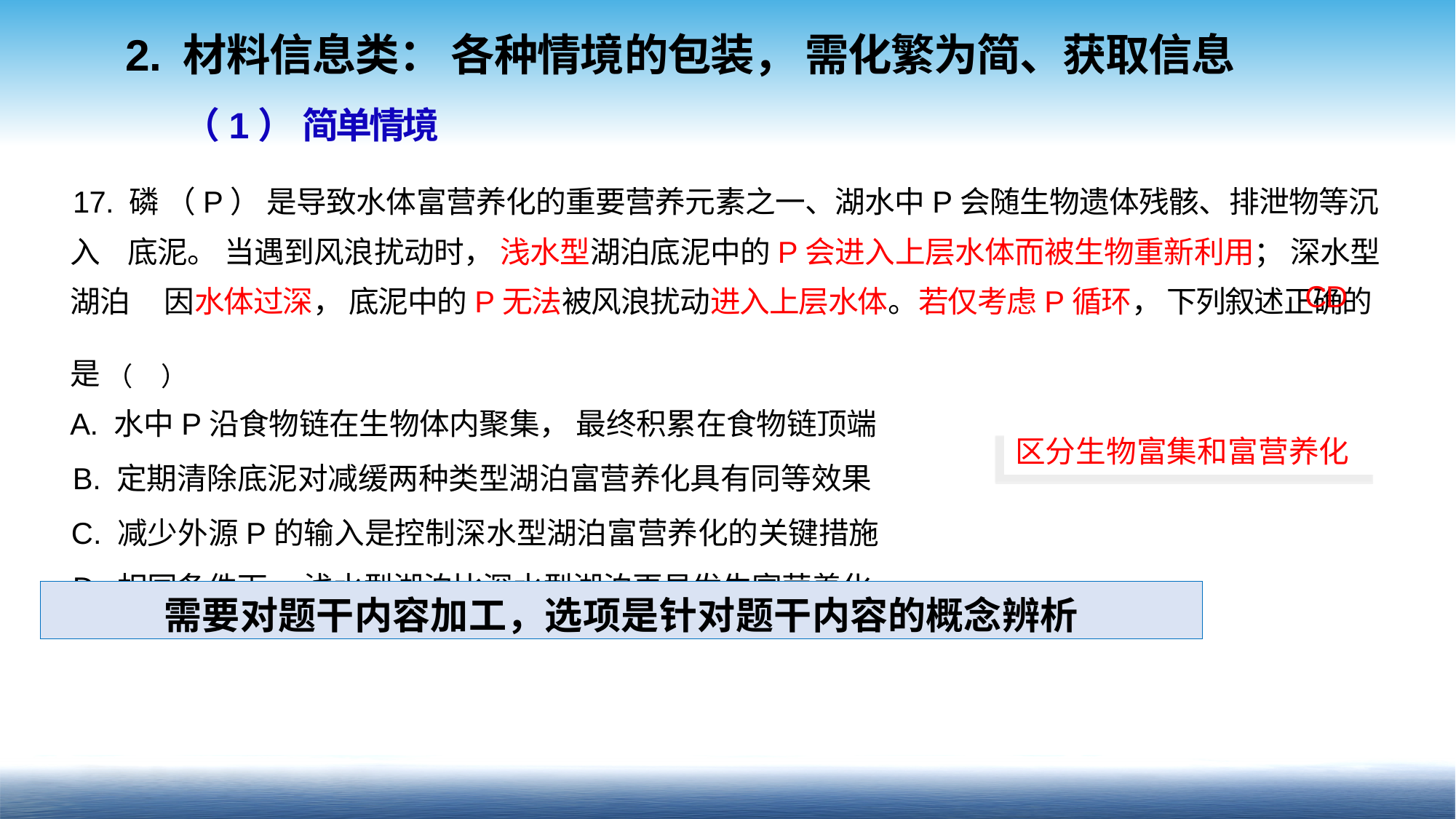

2. 材料信息类： 各种情境的包装， 需化繁为简、获取信息
（1） 简单情境
17. 磷 （P） 是导致水体富营养化的重要营养元素之一、湖水中P会随生物遗体残骸、排泄物等沉入    底泥。 当遇到风浪扰动时， 浅水型湖泊底泥中的P会进入上层水体而被生物重新利用； 深水型湖泊     因水体过深， 底泥中的P无法被风浪扰动进入上层水体。若仅考虑P循环， 下列叙述正确的是 （      ）
A. 水中P沿食物链在生物体内聚集， 最终积累在食物链顶端
B. 定期清除底泥对减缓两种类型湖泊富营养化具有同等效果
C. 减少外源P的输入是控制深水型湖泊富营养化的关键措施
D .相同条件下， 浅水型湖泊比深水型湖泊更易发生富营养化
CD
区分生物富集和富营养化
| 需要对题干内容加工，选项是针对题干内容的概念辨析 |
| --- |